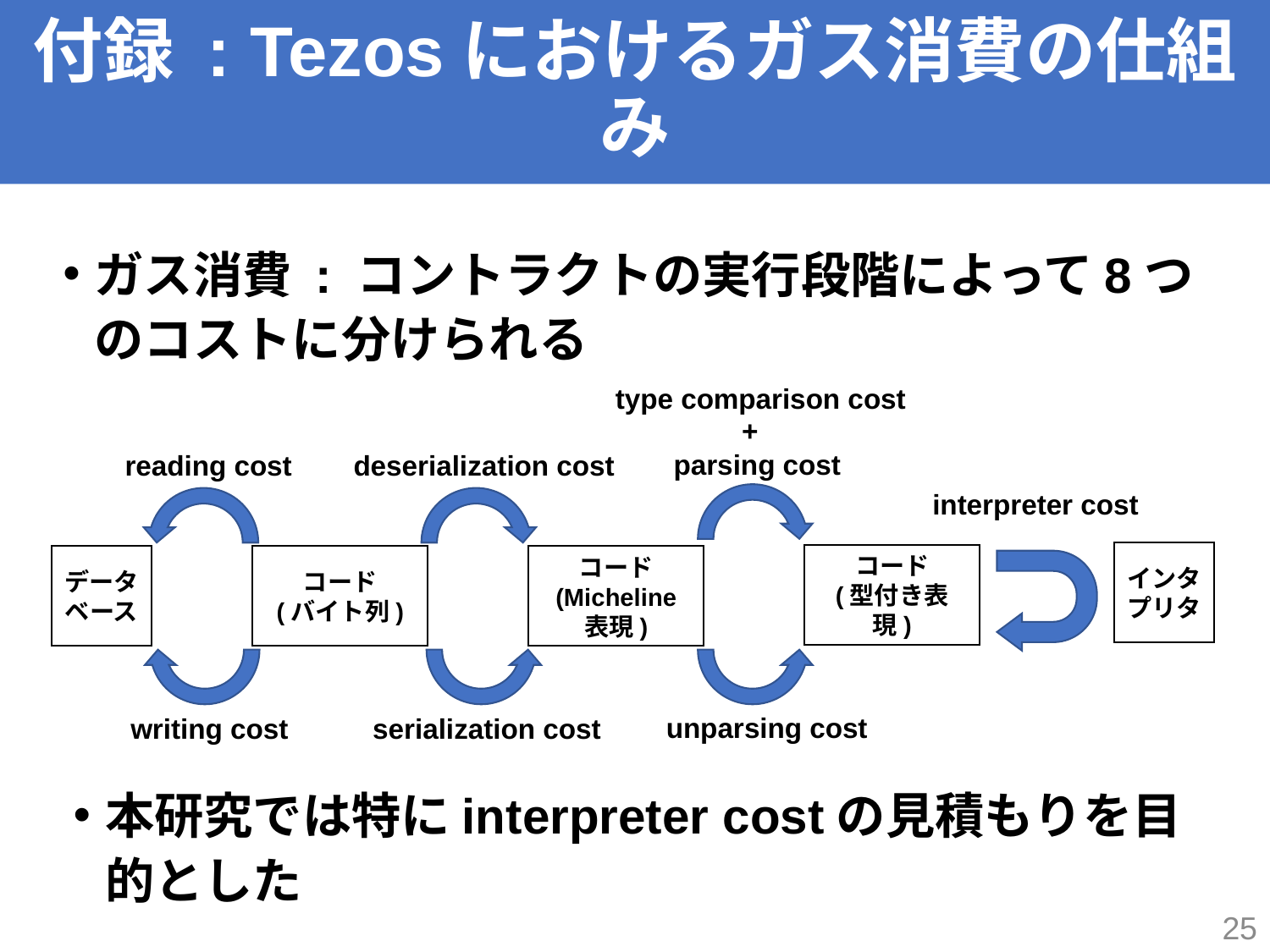

# 付録 : Tezosにおけるガス消費の仕組み
ガス消費 : コントラクトの実行段階によって8つのコストに分けられる
type comparison cost
+
parsing cost
reading cost
deserialization cost

interpreter cost
インタプリタ
コード
(型付き表現)
データベース
コード
(バイト列)
コード
(Micheline
表現)

unparsing cost
 serialization cost
writing cost
本研究では特にinterpreter costの見積もりを目的とした
25